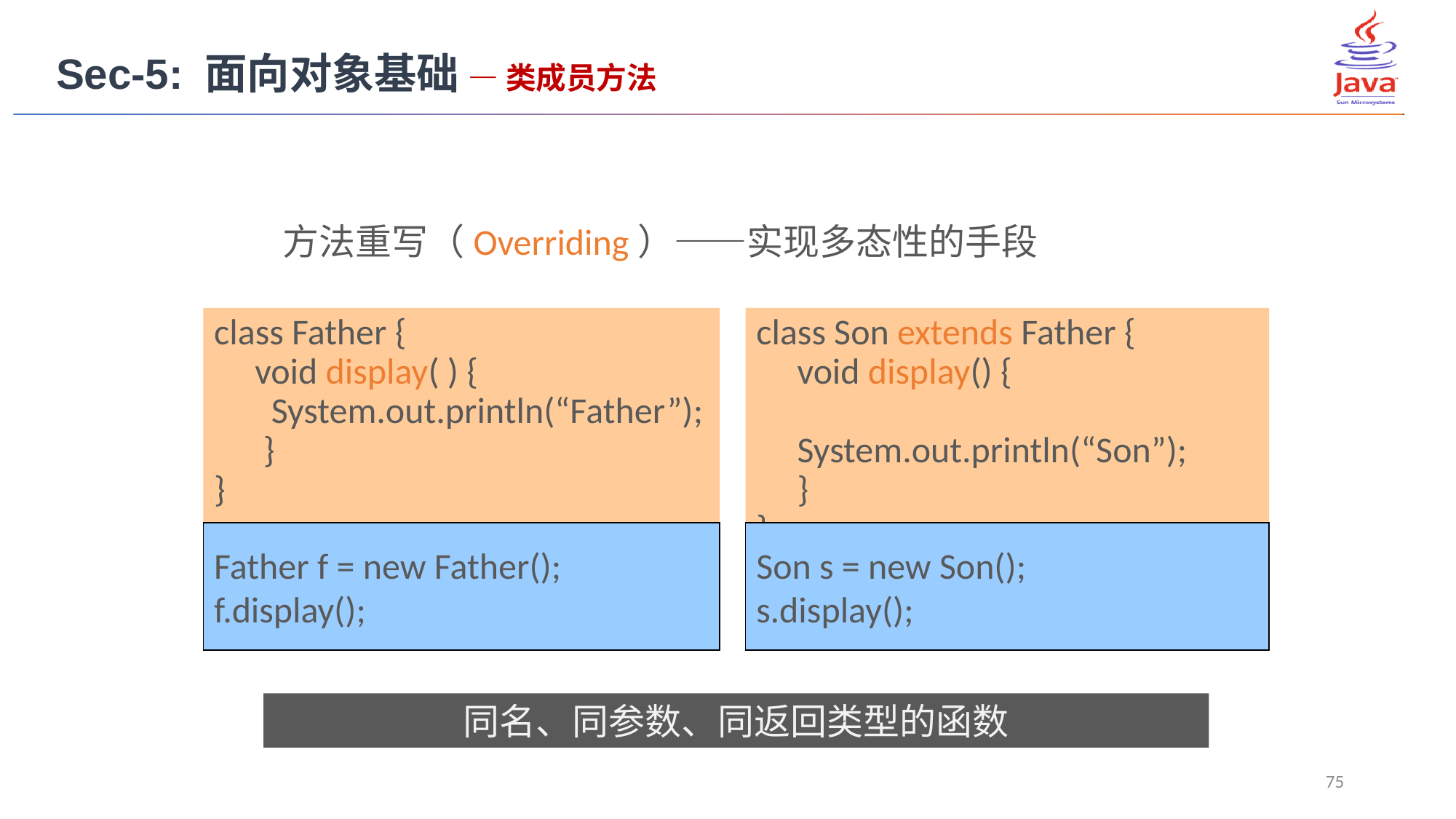

Sec-5: 面向对象基础 — 类成员方法
方法重写（Overriding）——实现多态性的手段
class Father {
	void display( ) {
	  System.out.println(“Father”);
	 }
}
class Son extends Father {
	void display() {
		System.out.println(“Son”);
	}
}
Father f = new Father();
f.display();
Son s = new Son();
s.display();
同名、同参数、同返回类型的函数
75